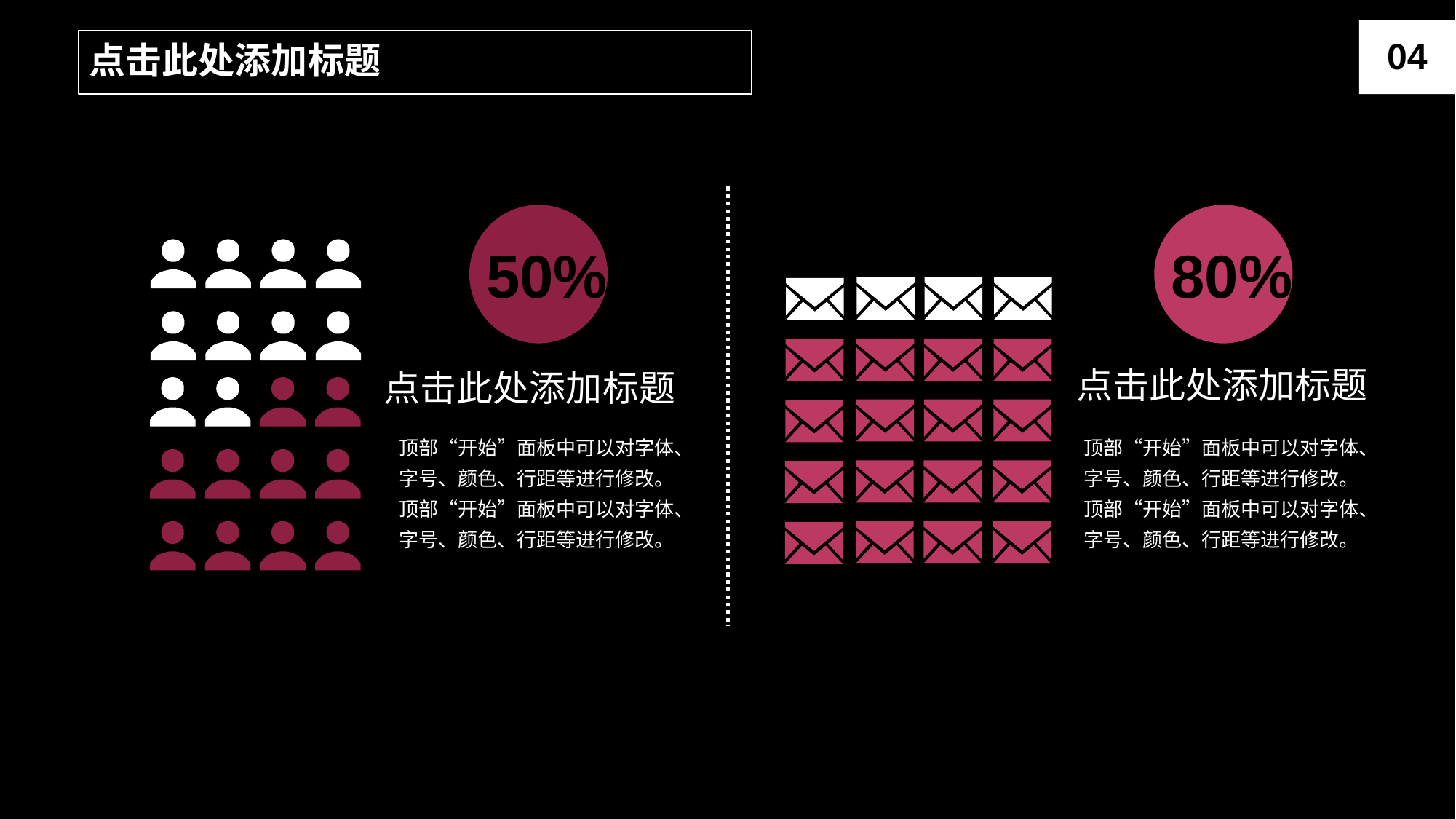

04
点击此处添加标题

50%
80%

点击此处添加标题
点击此处添加标题

顶部“开始”面板中可以对字体、字号、颜色、行距等进行修改。顶部“开始”面板中可以对字体、字号、颜色、行距等进行修改。
顶部“开始”面板中可以对字体、字号、颜色、行距等进行修改。顶部“开始”面板中可以对字体、字号、颜色、行距等进行修改。